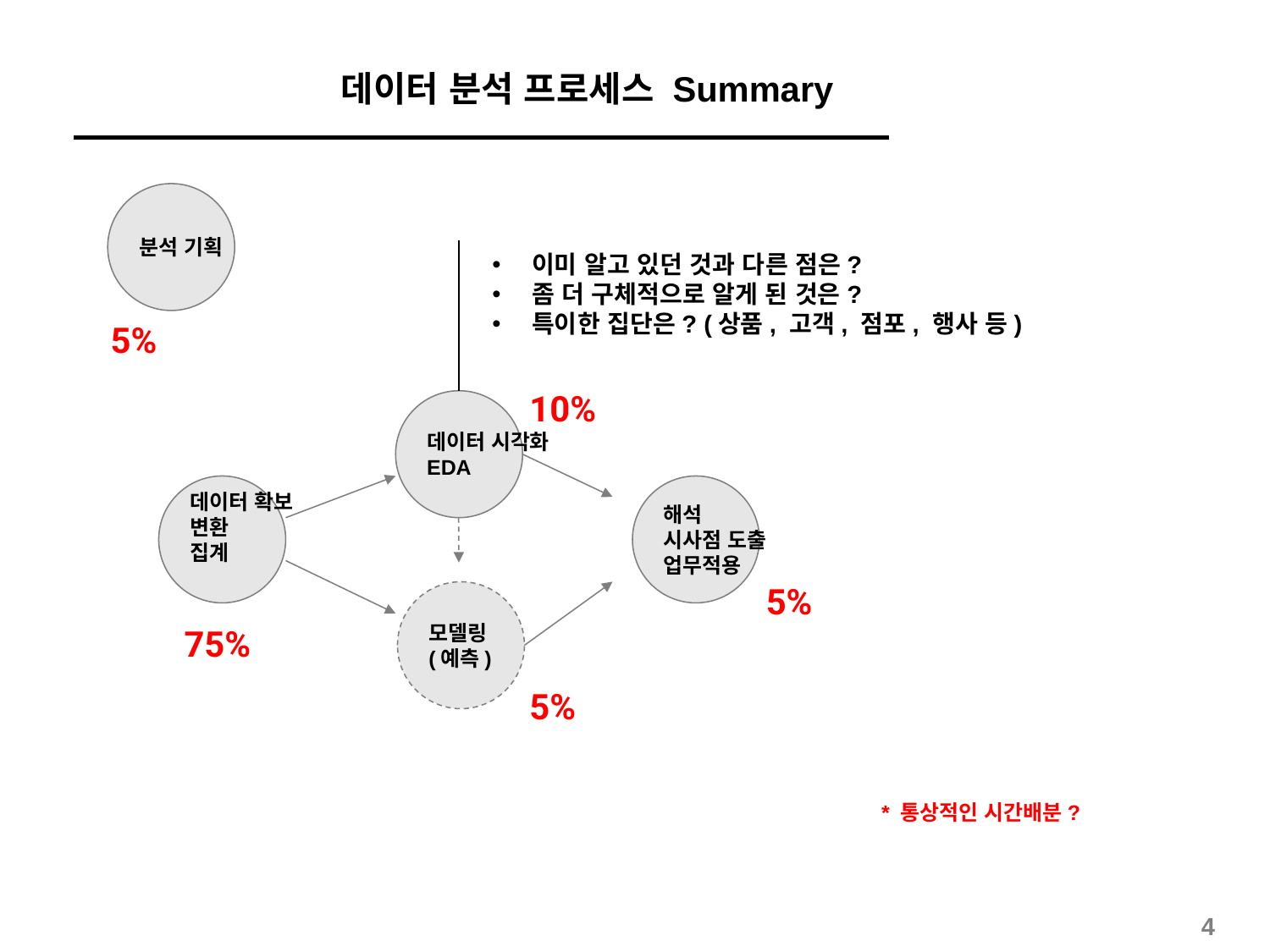

# 데이터 분석 프로세스 Summary
분석 기획
이미 알고 있던 것과 다른 점은?
좀 더 구체적으로 알게 된 것은?
특이한 집단은? (상품, 고객, 점포, 행사 등)
5%
10%
데이터 시각화
EDA
데이터 확보
변환
집계

해석
시사점 도출
업무적용
5%
모델링
(예측)
75%
5%
* 통상적인 시간배분?
4